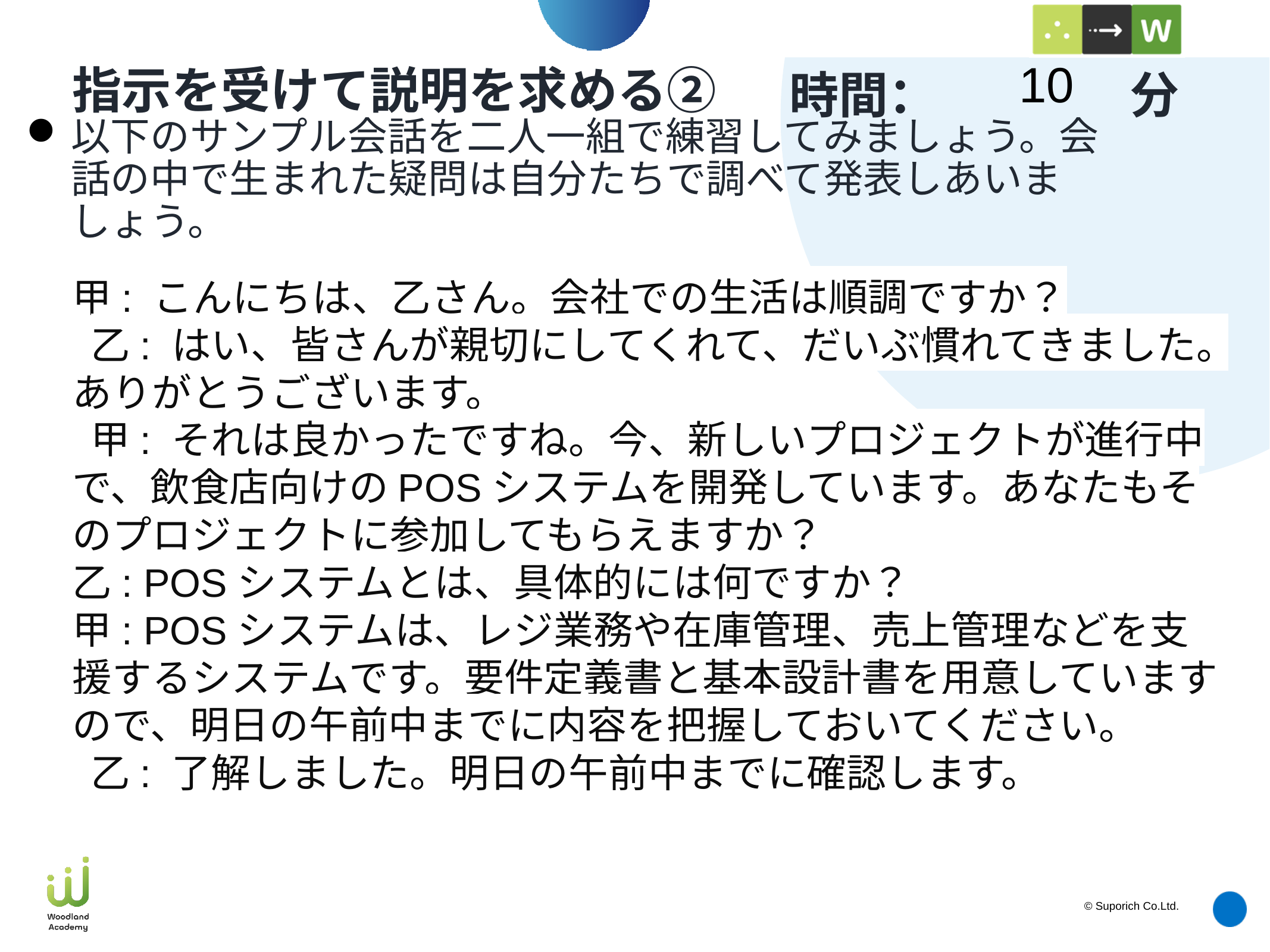

10
# 指示を受けて説明を求める②
以下のサンプル会話を二人一組で練習してみましょう。会話の中で生まれた疑問は自分たちで調べて発表しあいましょう。
甲: こんにちは、乙さん。会社での生活は順調ですか？
 乙: はい、皆さんが親切にしてくれて、だいぶ慣れてきました。ありがとうございます。
 甲: それは良かったですね。今、新しいプロジェクトが進行中で、飲食店向けのPOSシステムを開発しています。あなたもそのプロジェクトに参加してもらえますか？
乙: POSシステムとは、具体的には何ですか？
甲: POSシステムは、レジ業務や在庫管理、売上管理などを支援するシステムです。要件定義書と基本設計書を用意していますので、明日の午前中までに内容を把握しておいてください。
 乙: 了解しました。明日の午前中までに確認します。